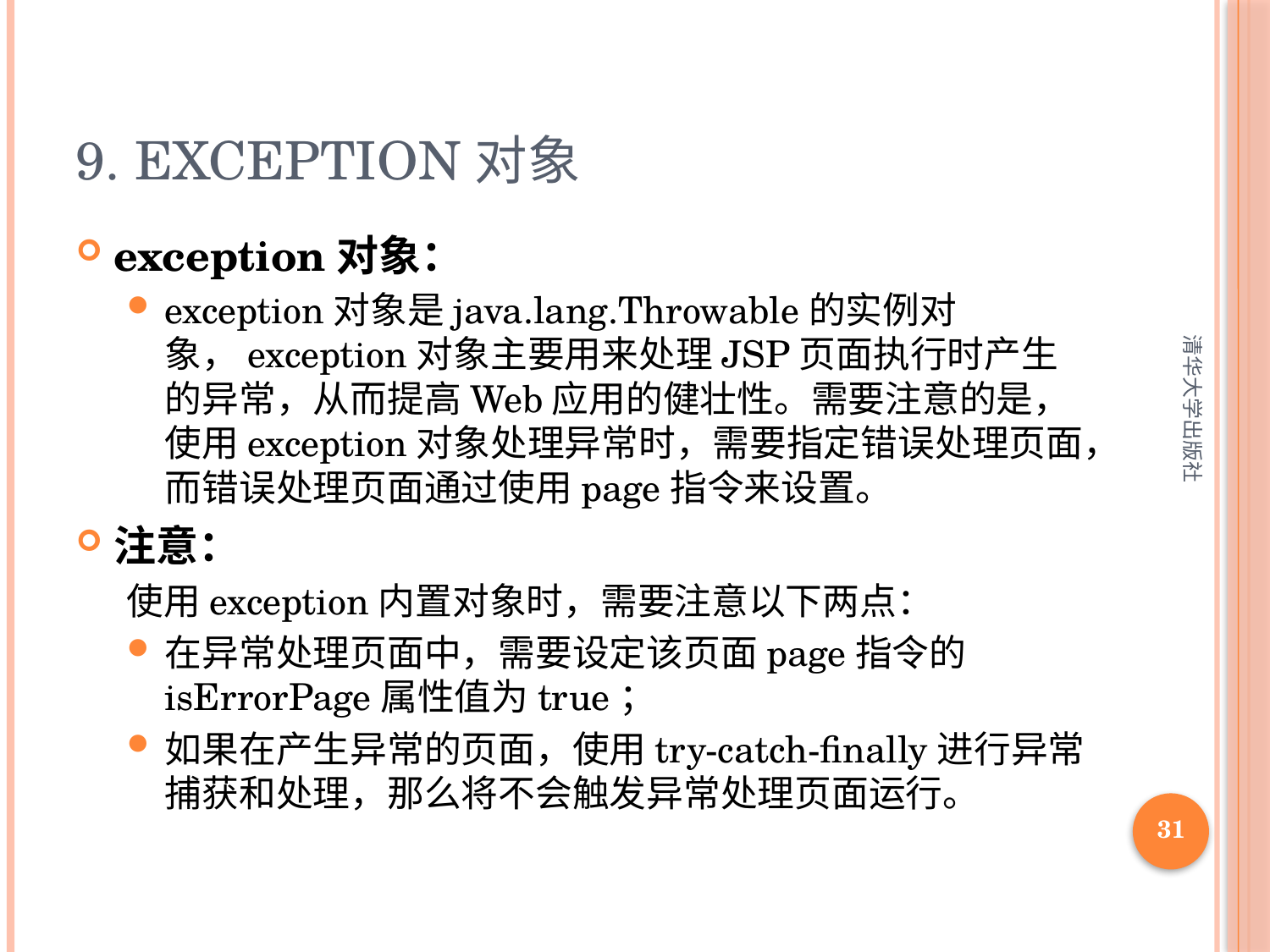

# 9. exception对象
exception对象：
exception对象是java.lang.Throwable的实例对象，exception对象主要用来处理JSP页面执行时产生的异常，从而提高Web应用的健壮性。需要注意的是，使用exception对象处理异常时，需要指定错误处理页面，而错误处理页面通过使用page指令来设置。
注意：
使用exception内置对象时，需要注意以下两点：
在异常处理页面中，需要设定该页面page指令的isErrorPage属性值为true；
如果在产生异常的页面，使用try-catch-finally进行异常捕获和处理，那么将不会触发异常处理页面运行。
清华大学出版社
31